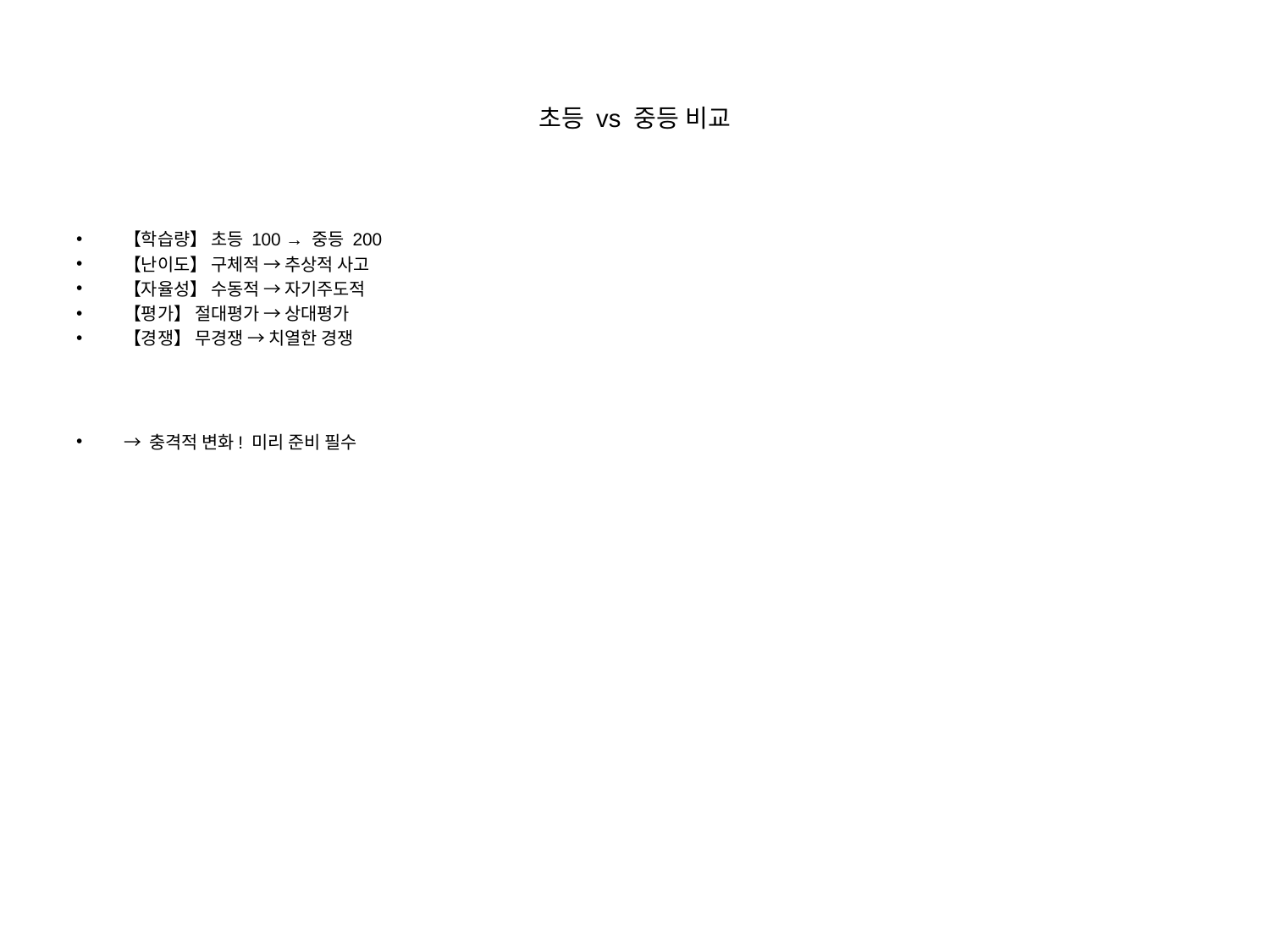

# 초등 vs 중등 비교
【학습량】 초등 100 → 중등 200
【난이도】 구체적 → 추상적 사고
【자율성】 수동적 → 자기주도적
【평가】 절대평가 → 상대평가
【경쟁】 무경쟁 → 치열한 경쟁

→ 충격적 변화! 미리 준비 필수